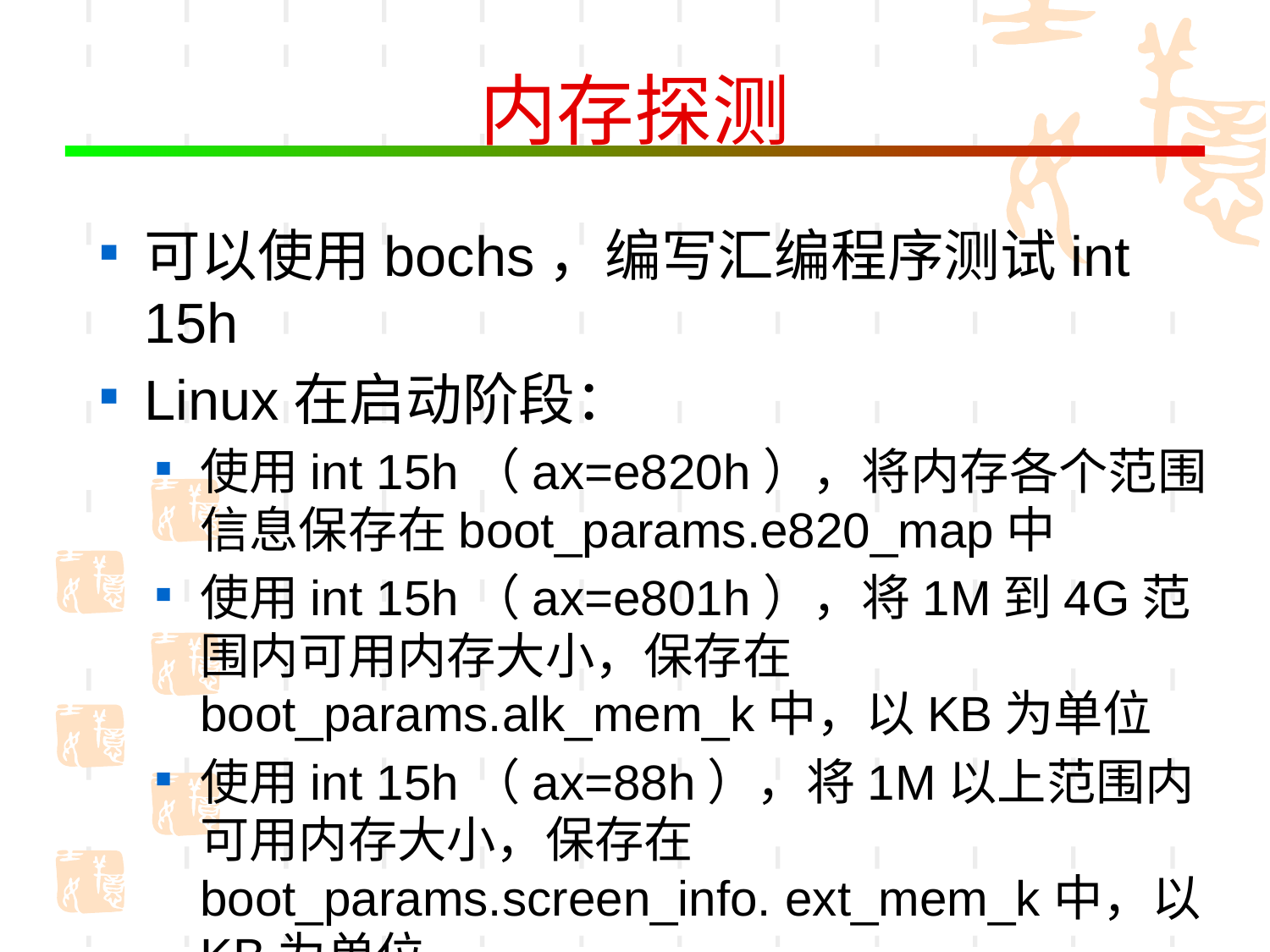

# 内存探测
可以使用bochs，编写汇编程序测试int 15h
Linux在启动阶段：
使用int 15h（ax=e820h），将内存各个范围信息保存在boot_params.e820_map中
使用int 15h（ax=e801h），将1M到4G范围内可用内存大小，保存在boot_params.alk_mem_k中，以KB为单位
使用int 15h（ax=88h），将1M以上范围内可用内存大小，保存在boot_params.screen_info. ext_mem_k中，以KB为单位